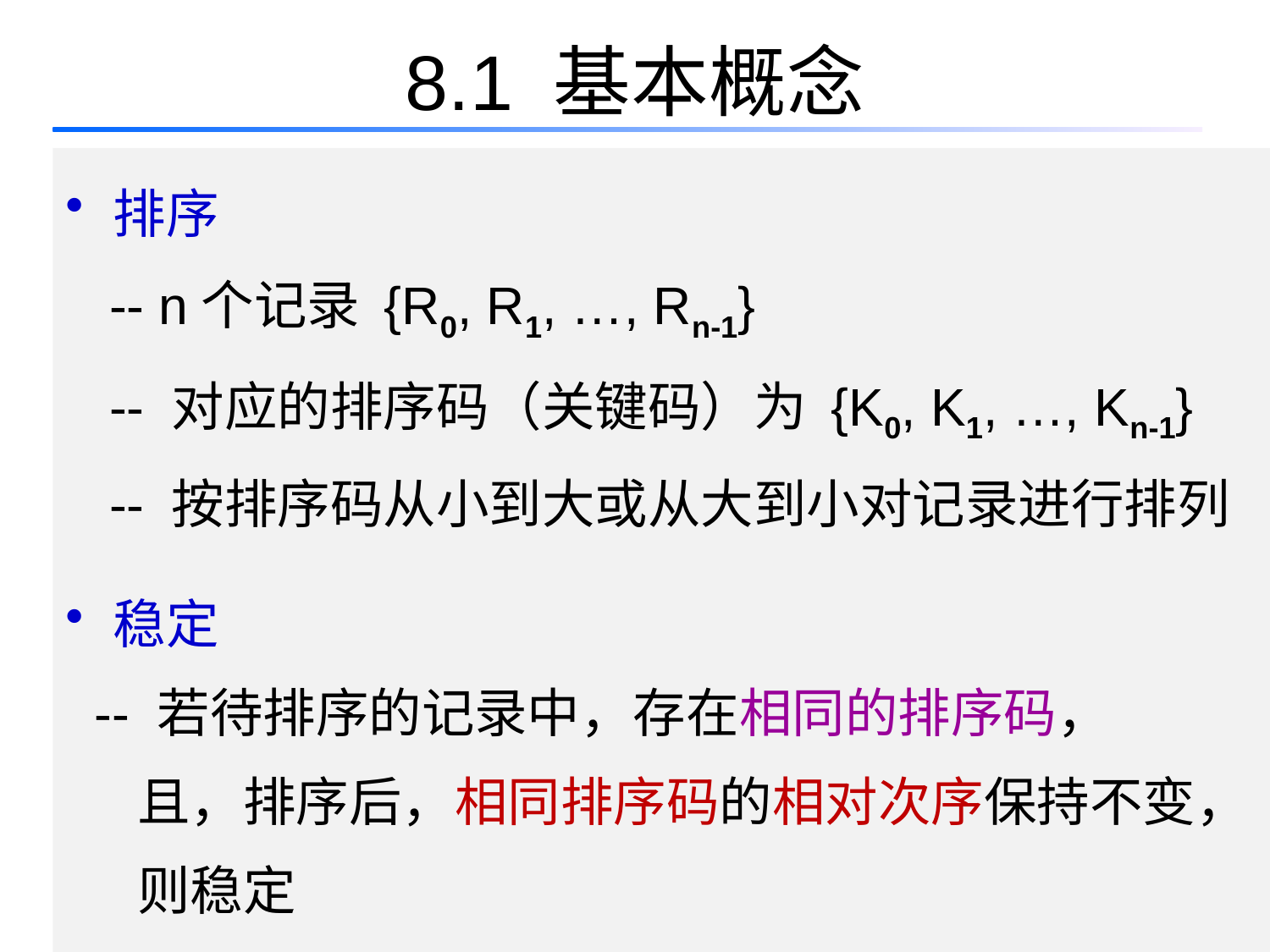

# 8.1 基本概念

排序
   -- n个记录 {R0, R1, …, Rn-1}
   -- 对应的排序码（关键码）为 {K0, K1, …, Kn-1}
   -- 按排序码从小到大或从大到小对记录进行排列
稳定
  -- 若待排序的记录中，存在相同的排序码，
     且，排序后，相同排序码的相对次序保持不变，
     则稳定